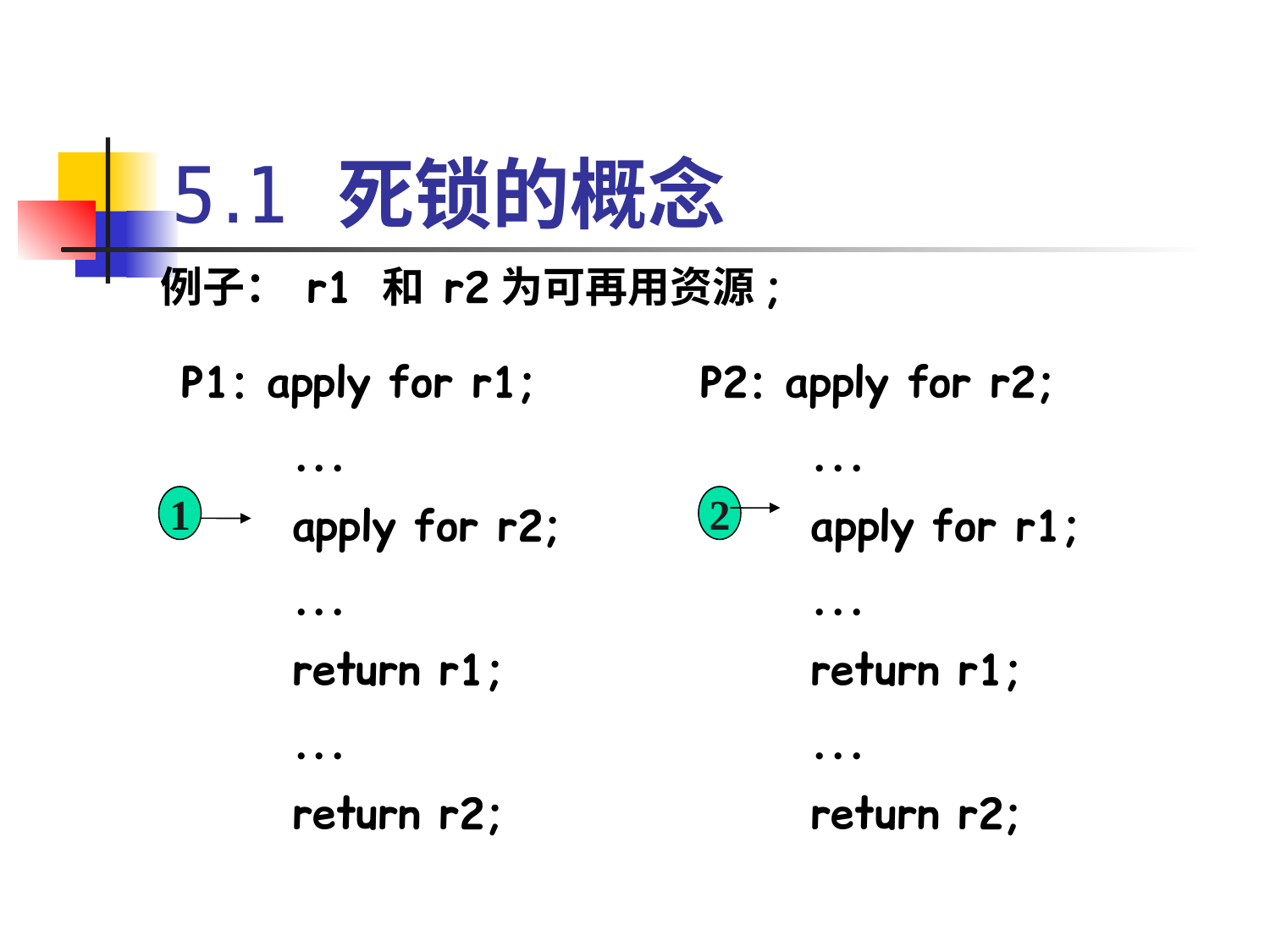

# 5.1 死锁的概念
例子： r1 和 r2为可再用资源;
P1: apply for r1;
      ...
      apply for r2;
      ...
      return r1;
      ...
      return r2;
P2: apply for r2;
      ...
      apply for r1;
      ...
      return r1;
      ...
      return r2;
1

2